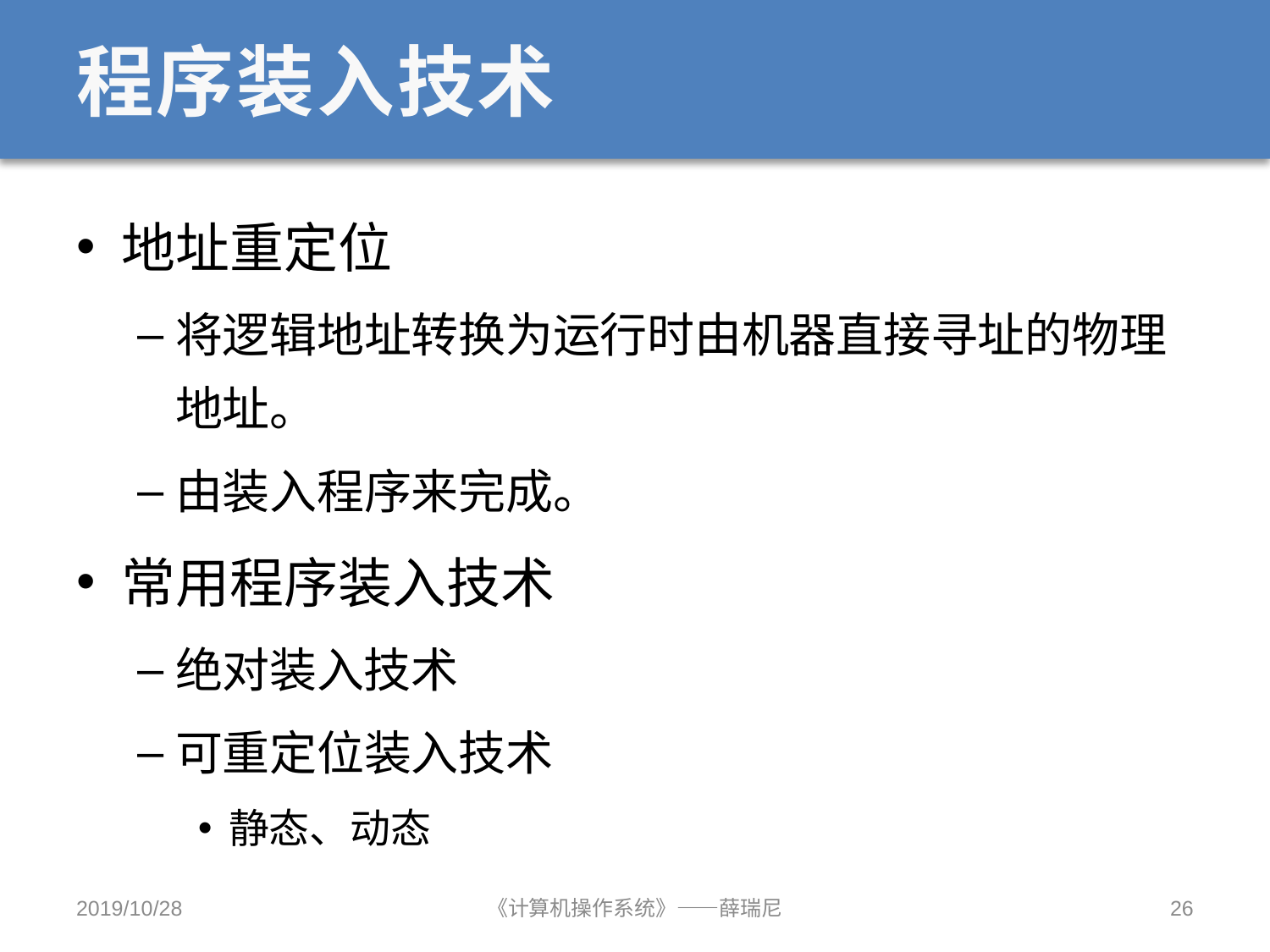

# 程序装入技术
地址重定位
将逻辑地址转换为运行时由机器直接寻址的物理地址。
由装入程序来完成。
常用程序装入技术
绝对装入技术
可重定位装入技术
静态、动态
2019/10/28
《计算机操作系统》——薛瑞尼
26